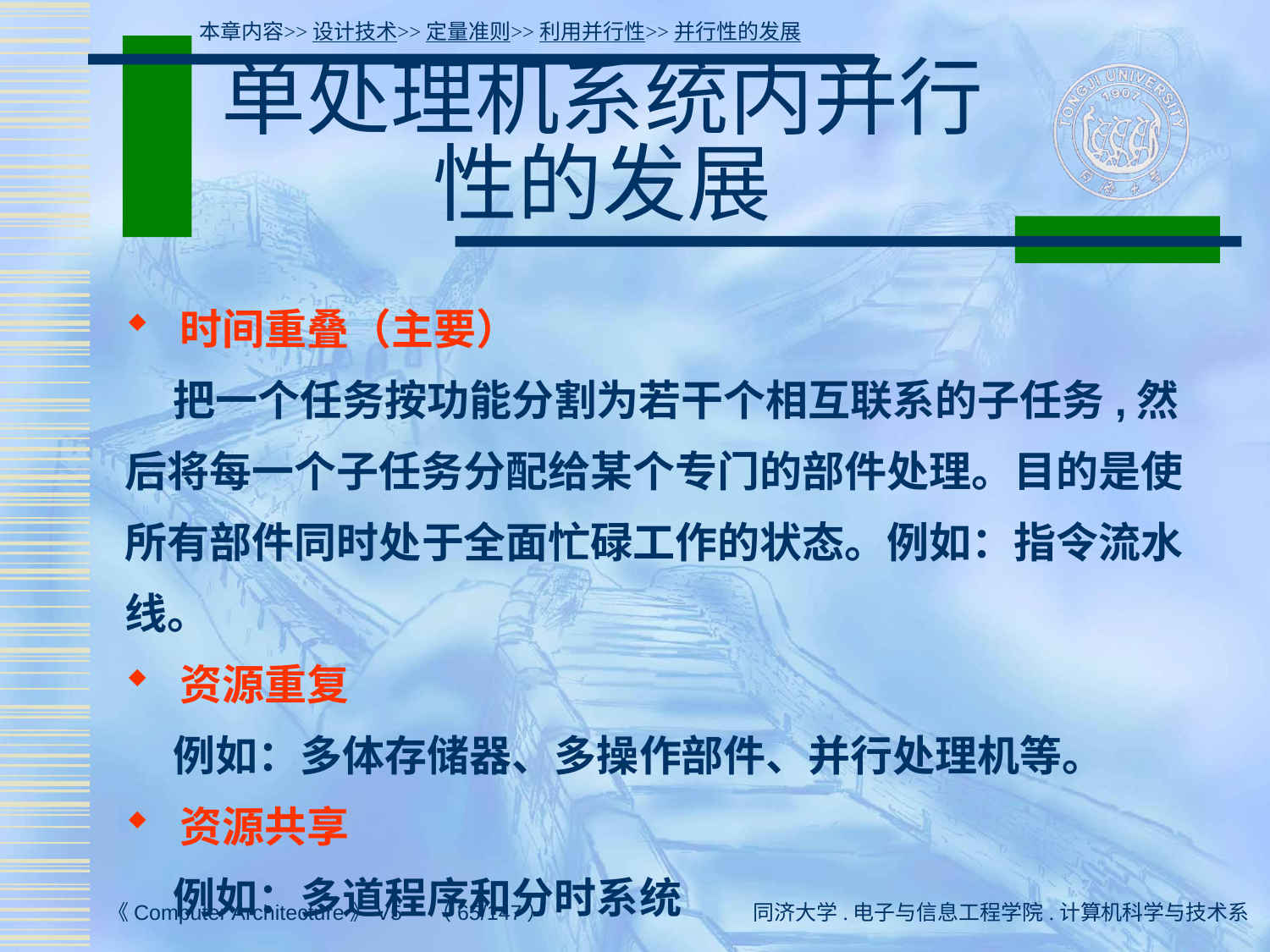

本章内容>>设计技术>>定量准则>>利用并行性>>并行性的发展
# 单处理机系统内并行性的发展
  时间重叠（主要）
    把一个任务按功能分割为若干个相互联系的子任务,然后将每一个子任务分配给某个专门的部件处理。目的是使所有部件同时处于全面忙碌工作的状态。例如：指令流水线。
  资源重复
    例如：多体存储器、多操作部件、并行处理机等。
  资源共享
    例如：多道程序和分时系统